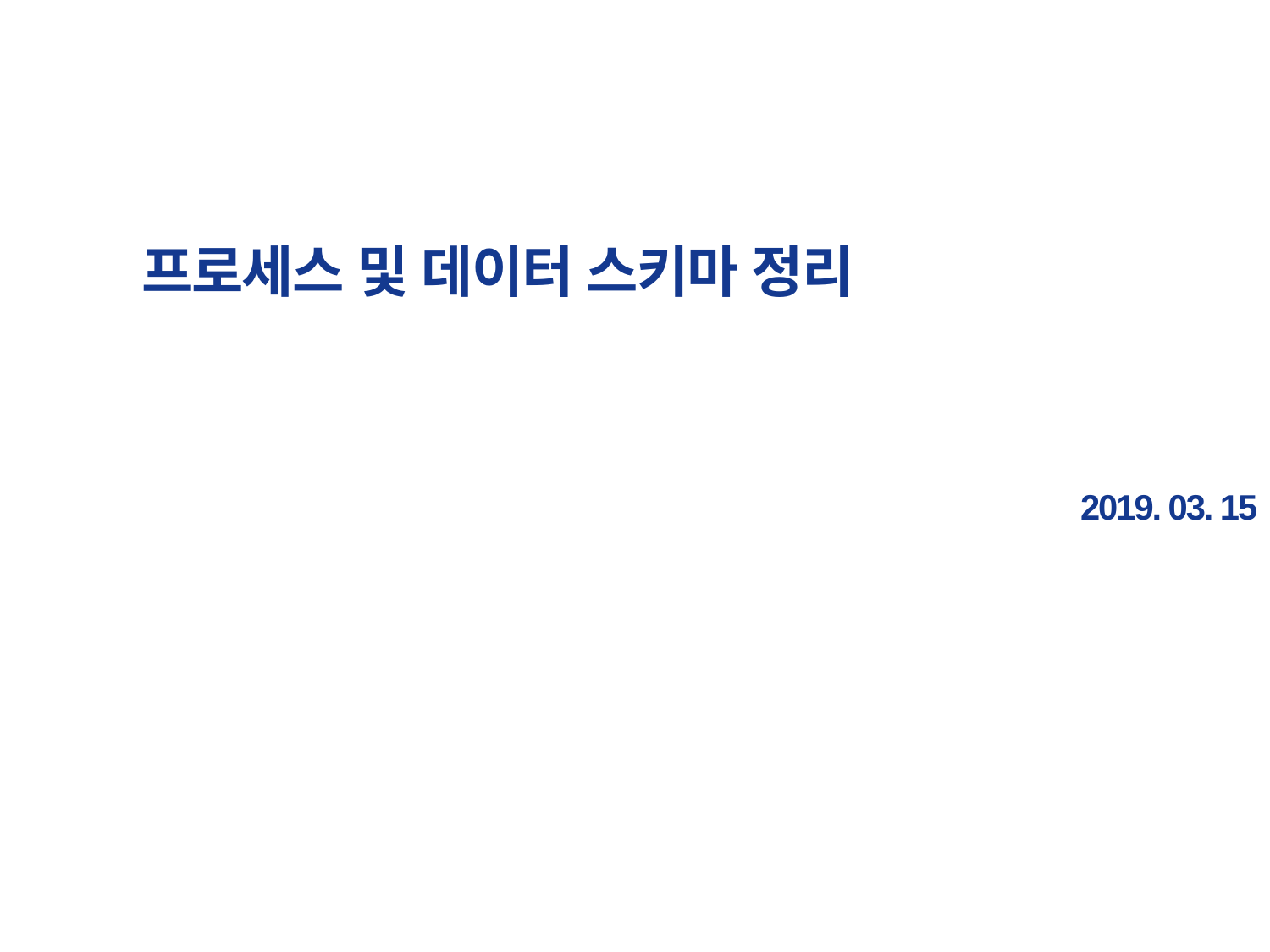

프로세스 및 데이터 스키마 정리
2019. 03. 15